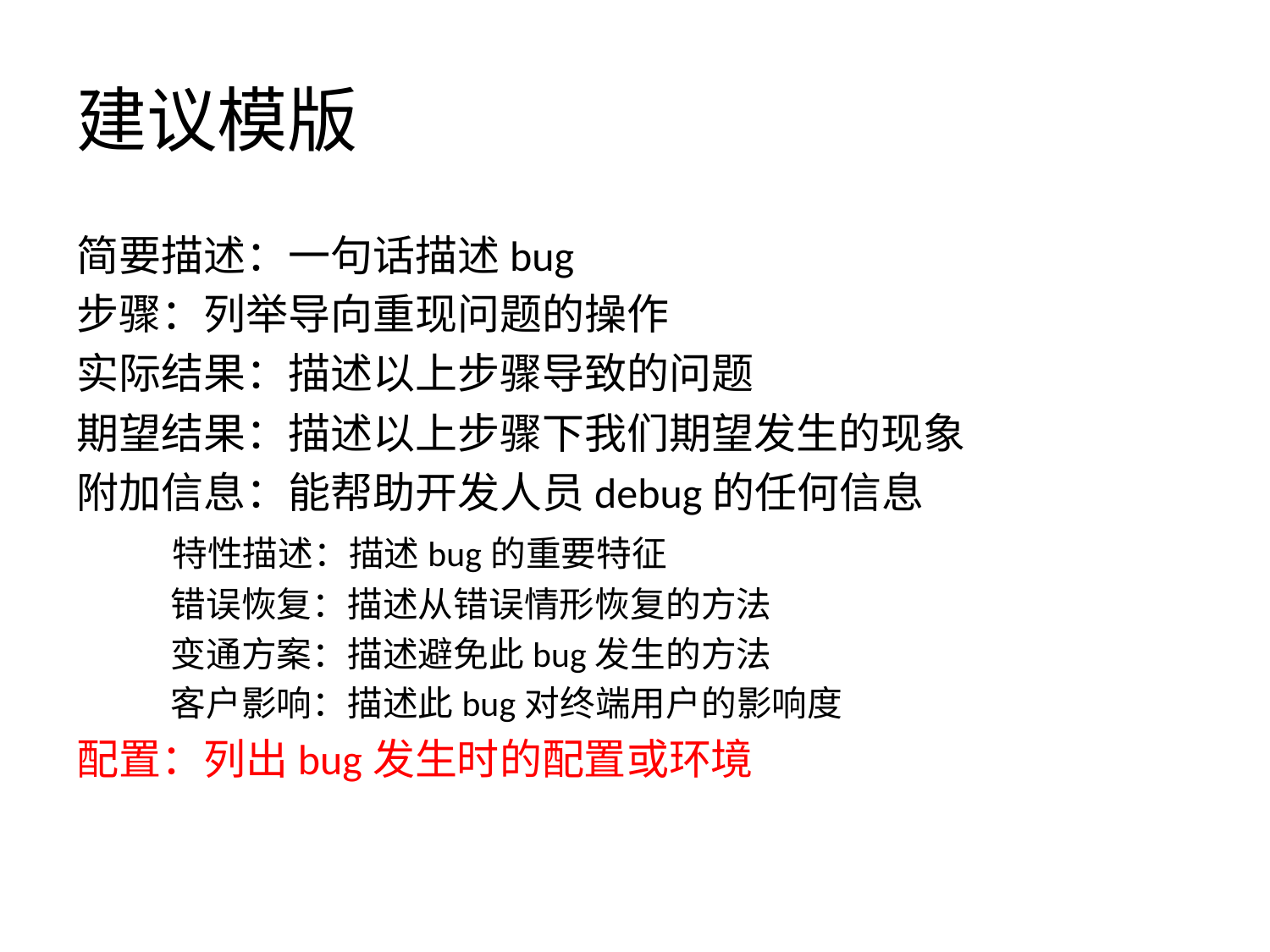

# 建议模版
简要描述：一句话描述bug
步骤：列举导向重现问题的操作
实际结果：描述以上步骤导致的问题
期望结果：描述以上步骤下我们期望发生的现象
附加信息：能帮助开发人员debug的任何信息
         特性描述：描述bug的重要特征
           错误恢复：描述从错误情形恢复的方法
           变通方案：描述避免此bug发生的方法
           客户影响：描述此bug对终端用户的影响度
配置：列出bug发生时的配置或环境